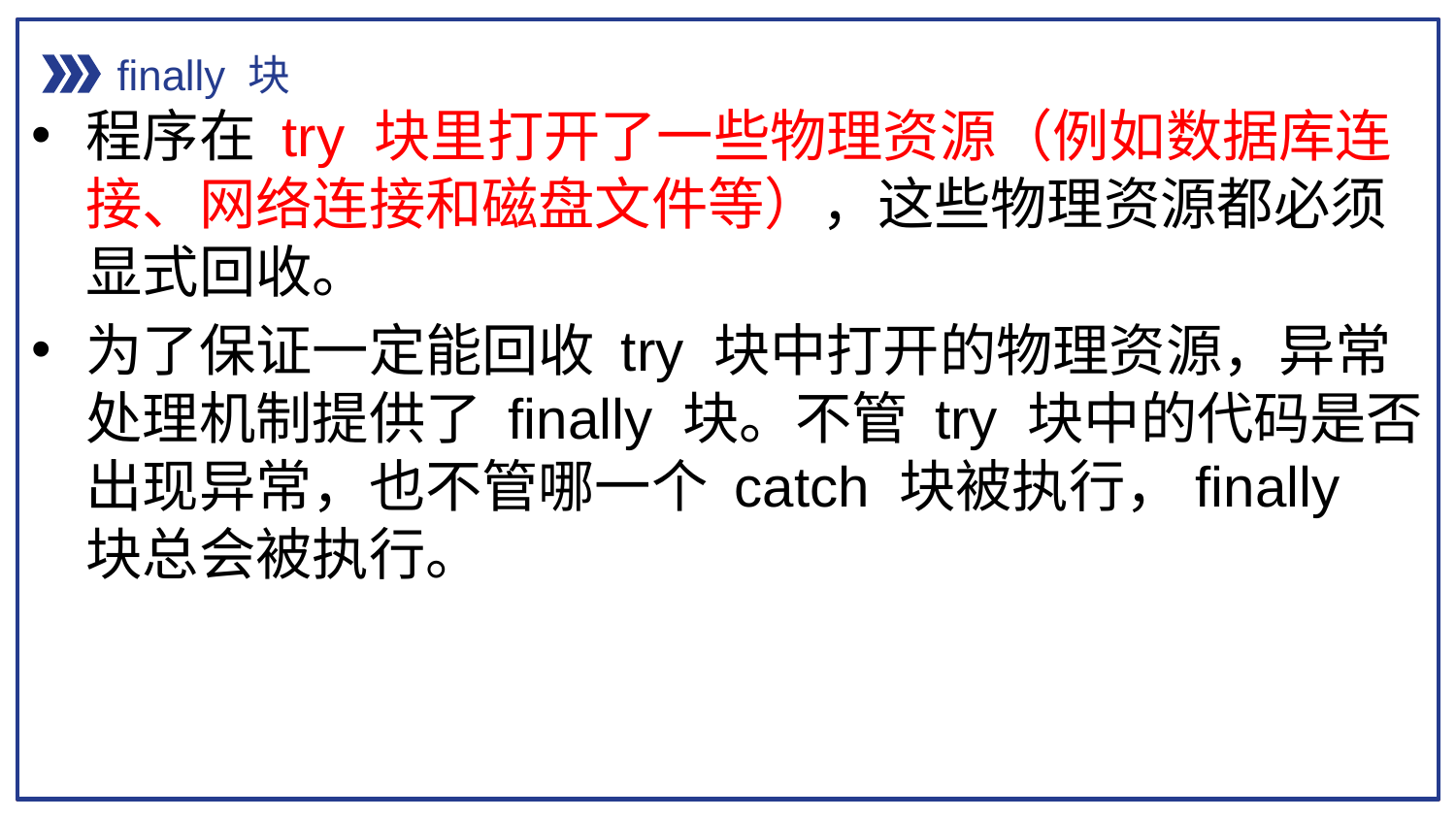

finally 块

程序在 try 块里打开了一些物理资源（例如数据库连接、网络连接和磁盘文件等），这些物理资源都必须显式回收。
为了保证一定能回收 try 块中打开的物理资源，异常处理机制提供了 finally 块。不管 try 块中的代码是否出现异常，也不管哪一个 catch 块被执行，finally 块总会被执行。